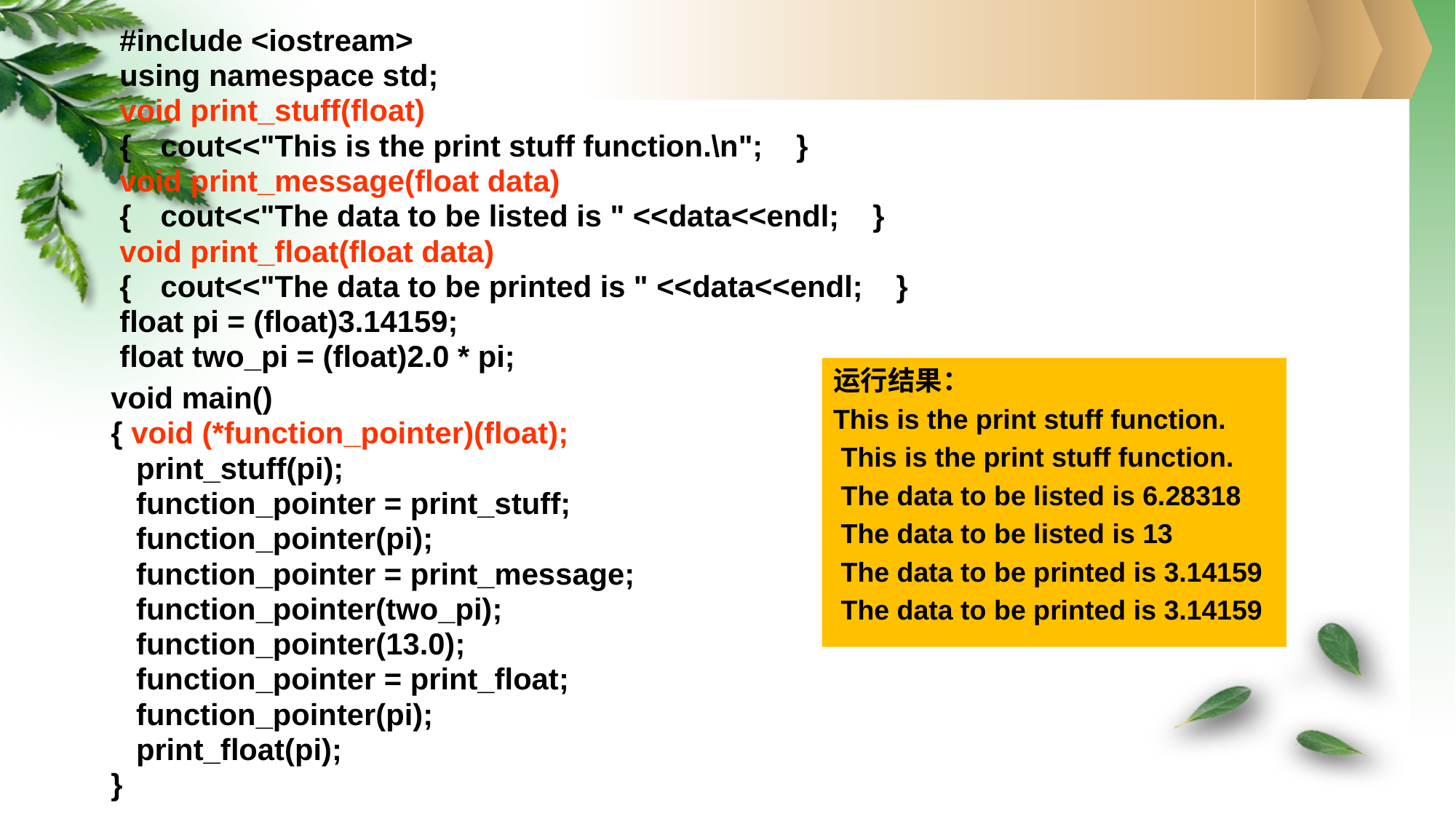

#include <iostream>
using namespace std;
void print_stuff(float)
{	cout<<"This is the print stuff function.\n";    }
void print_message(float data)
{	cout<<"The data to be listed is " <<data<<endl;    }
void print_float(float data)
{	cout<<"The data to be printed is " <<data<<endl;    }
float pi = (float)3.14159;
float two_pi = (float)2.0 * pi;
运行结果：
This is the print stuff function.
 This is the print stuff function.
 The data to be listed is 6.28318
 The data to be listed is 13
 The data to be printed is 3.14159
 The data to be printed is 3.14159

void main()
{ void (*function_pointer)(float);
   print_stuff(pi);
   function_pointer = print_stuff;
   function_pointer(pi);
   function_pointer = print_message;
   function_pointer(two_pi);
   function_pointer(13.0);
   function_pointer = print_float;
   function_pointer(pi);
   print_float(pi);
}